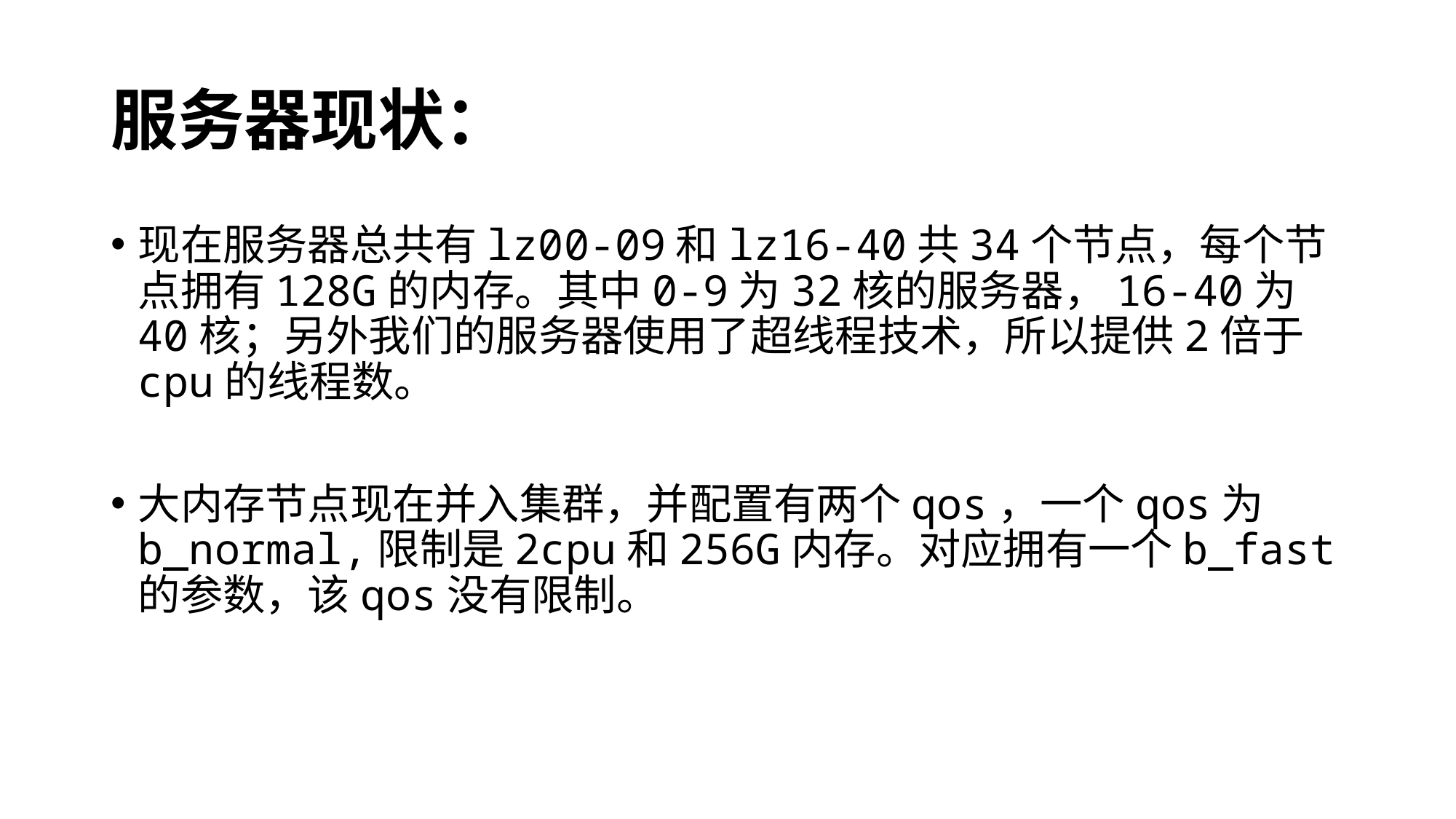

# 服务器现状：
现在服务器总共有lz00-09和lz16-40共34个节点，每个节点拥有128G的内存。其中0-9为32核的服务器，16-40为40核；另外我们的服务器使用了超线程技术，所以提供2倍于cpu的线程数。

大内存节点现在并入集群，并配置有两个qos，一个qos为b_normal,限制是2cpu和256G内存。对应拥有一个b_fast的参数，该qos没有限制。